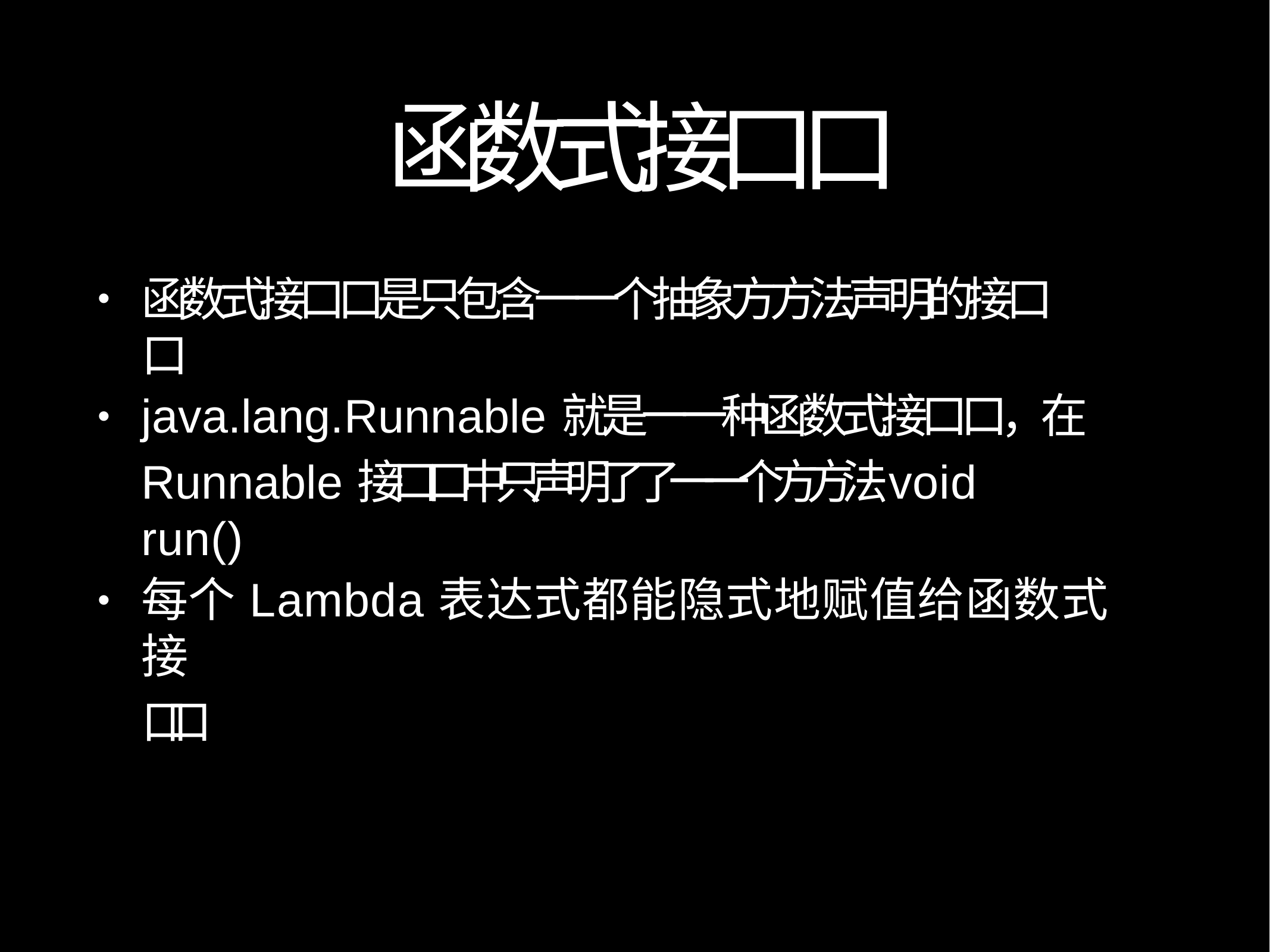

# 函数式接⼝口
函数式接⼝口是只包含⼀一个抽象⽅方法声明的接⼝口
•
java.lang.Runnable	就是⼀一种函数式接⼝口，在
Runnable	接⼝口中只声明了了⼀一个⽅方法	void	run()
•
每个	Lambda	表达式都能隐式地赋值给函数式接
⼝口
•